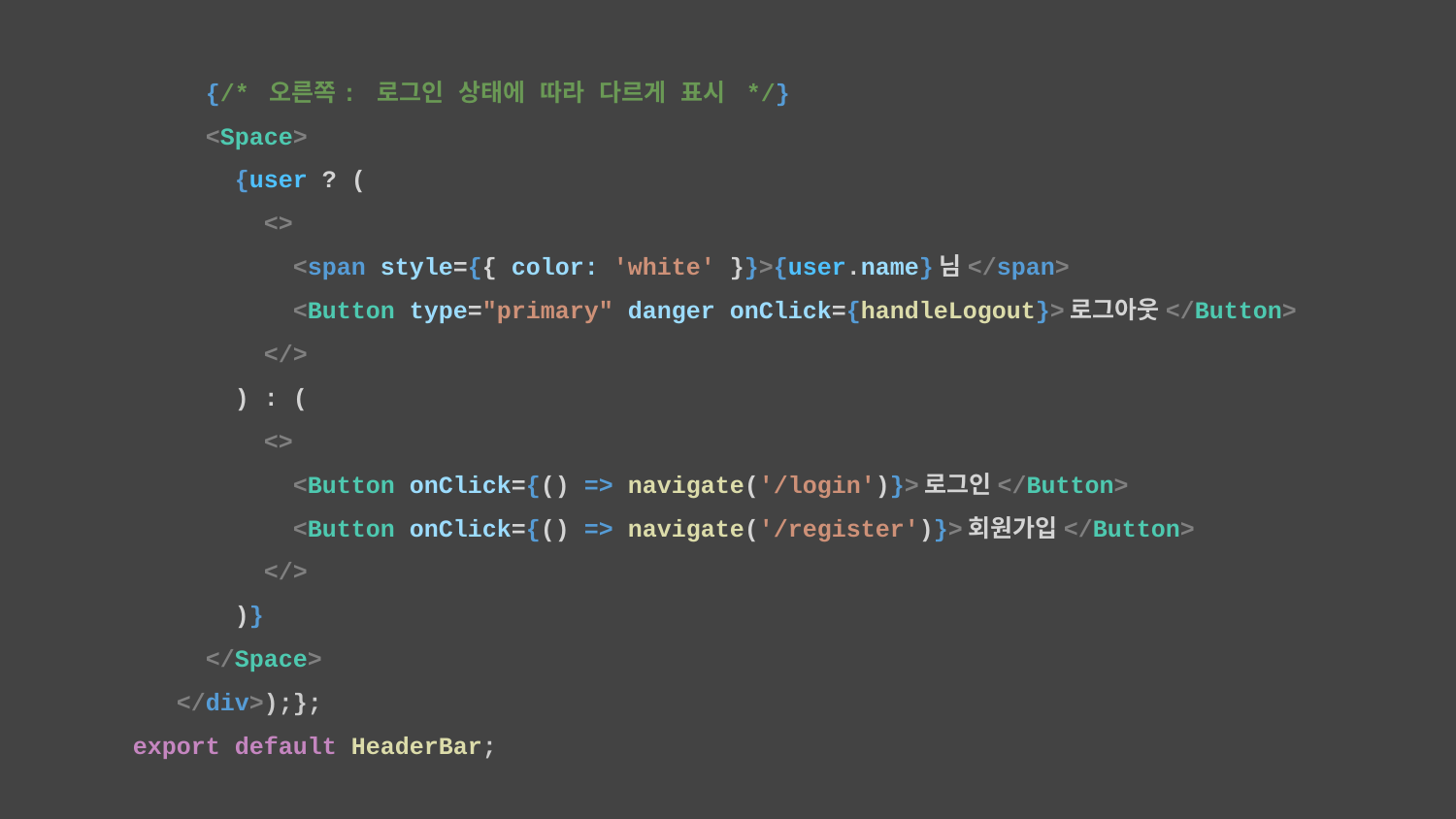

{/* 오른쪽: 로그인 상태에 따라 다르게 표시 */}
     <Space>
       {user ? (
         <>
           <span style={{ color: 'white' }}>{user.name}님</span>
           <Button type="primary" danger onClick={handleLogout}>로그아웃</Button>
         </>
       ) : (
         <>
           <Button onClick={() => navigate('/login')}>로그인</Button>
           <Button onClick={() => navigate('/register')}>회원가입</Button>
         </>
       )}
     </Space>
   </div>);};
export default HeaderBar;